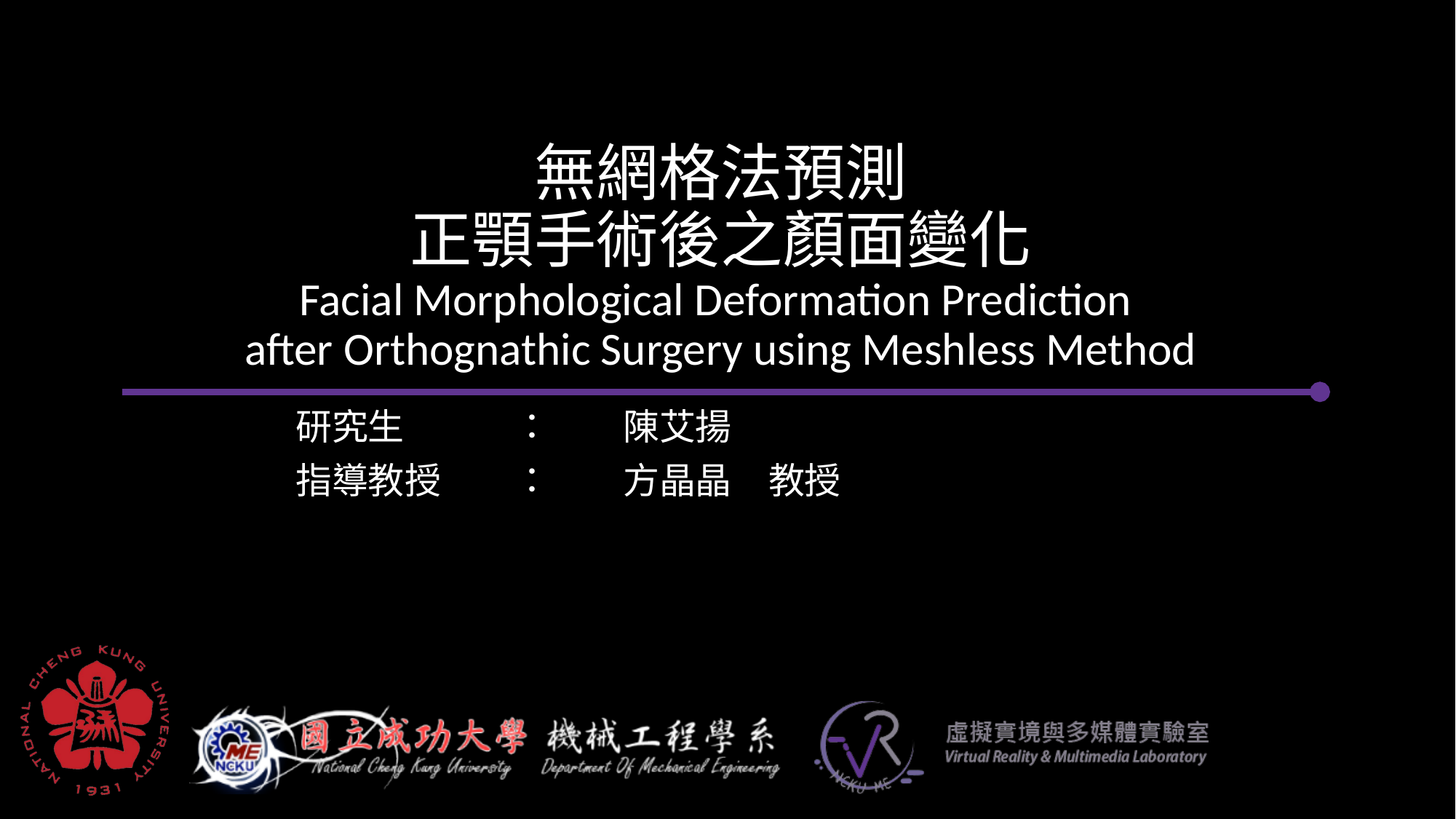

# 無網格法預測 正顎手術後之顏面變化 Facial Morphological Deformation Prediction after Orthognathic Surgery using Meshless Method
	研究生	：	陳艾揚
	指導教授	：	方晶晶　教授